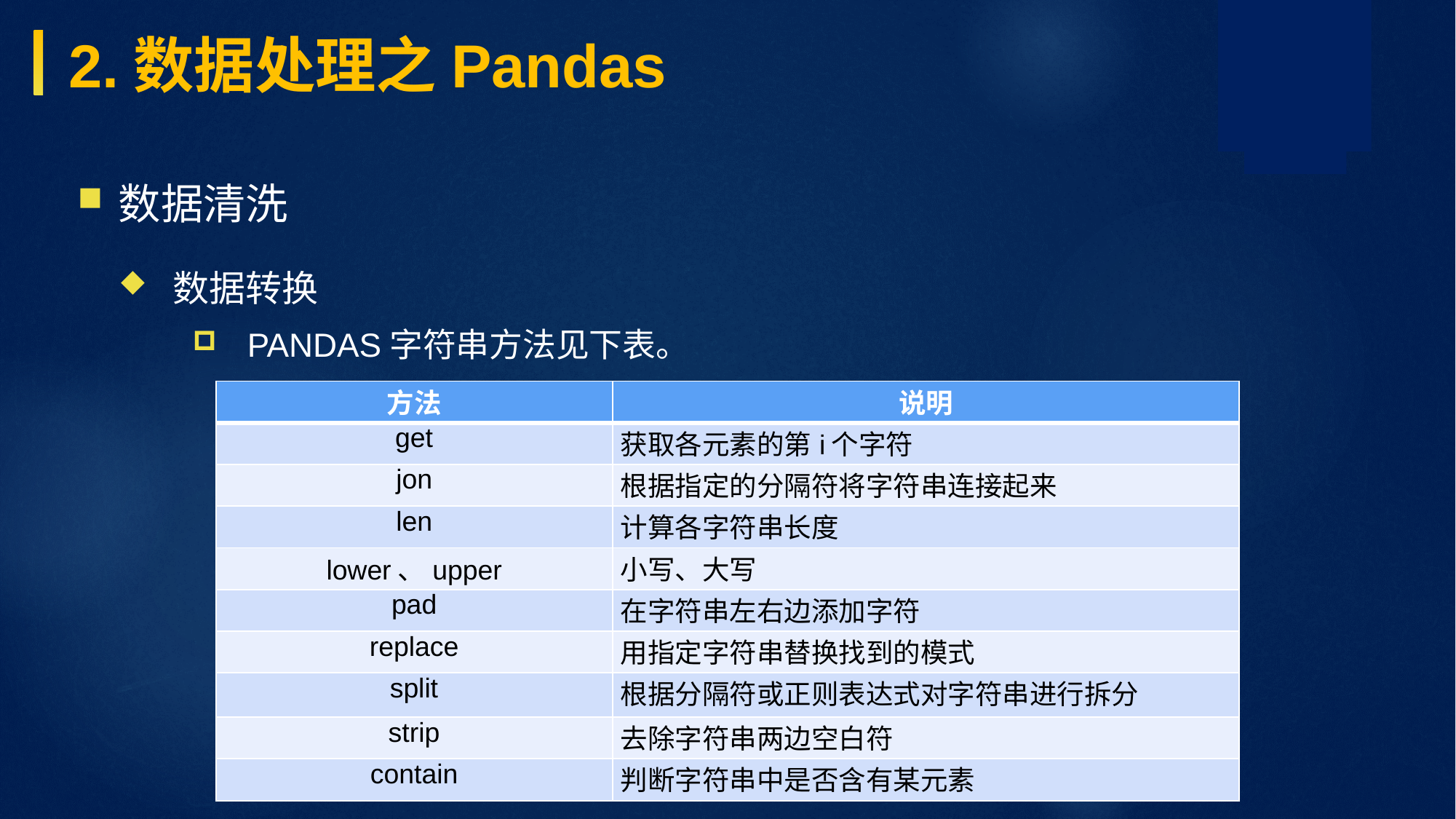

2.数据处理之Pandas
数据清洗
数据转换
pandas字符串方法见下表。

| 方法 | 说明 |
| --- | --- |
| get | 获取各元素的第i个字符 |
| jon | 根据指定的分隔符将字符串连接起来 |
| len | 计算各字符串长度 |
| lower、upper | 小写、大写 |
| pad | 在字符串左右边添加字符 |
| replace | 用指定字符串替换找到的模式 |
| split | 根据分隔符或正则表达式对字符串进行拆分 |
| strip | 去除字符串两边空白符 |
| contain | 判断字符串中是否含有某元素 |